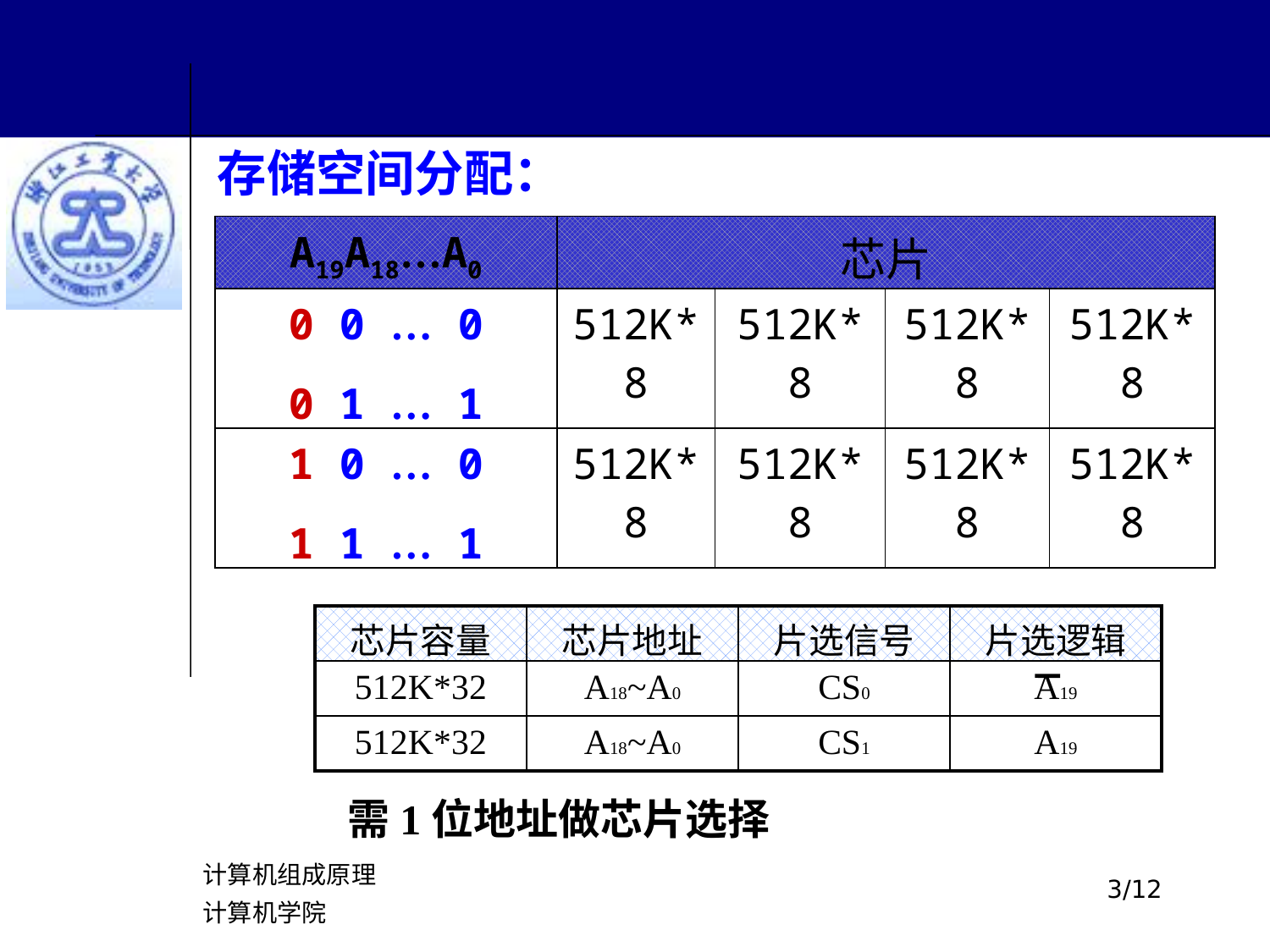

存储空间分配：
| A19A18…A0 | 芯片 |  |  |  |
| --- | --- | --- | --- | --- |
| 0 0 … 0 0 1 … 1 | 512K\*8 | 512K\*8 | 512K\*8 | 512K\*8 |
| 1 0 … 0 1 1 … 1 | 512K\*8 | 512K\*8 | 512K\*8 | 512K\*8 |
| 芯片容量 | 芯片地址 | 片选信号 | 片选逻辑 |
| --- | --- | --- | --- |
| 512K\*32 | A18~A0 | CS0 | A19 |
| 512K\*32 | A18~A0 | CS1 | A19 |

需1位地址做芯片选择
计算机组成原理
计算机学院

3/12